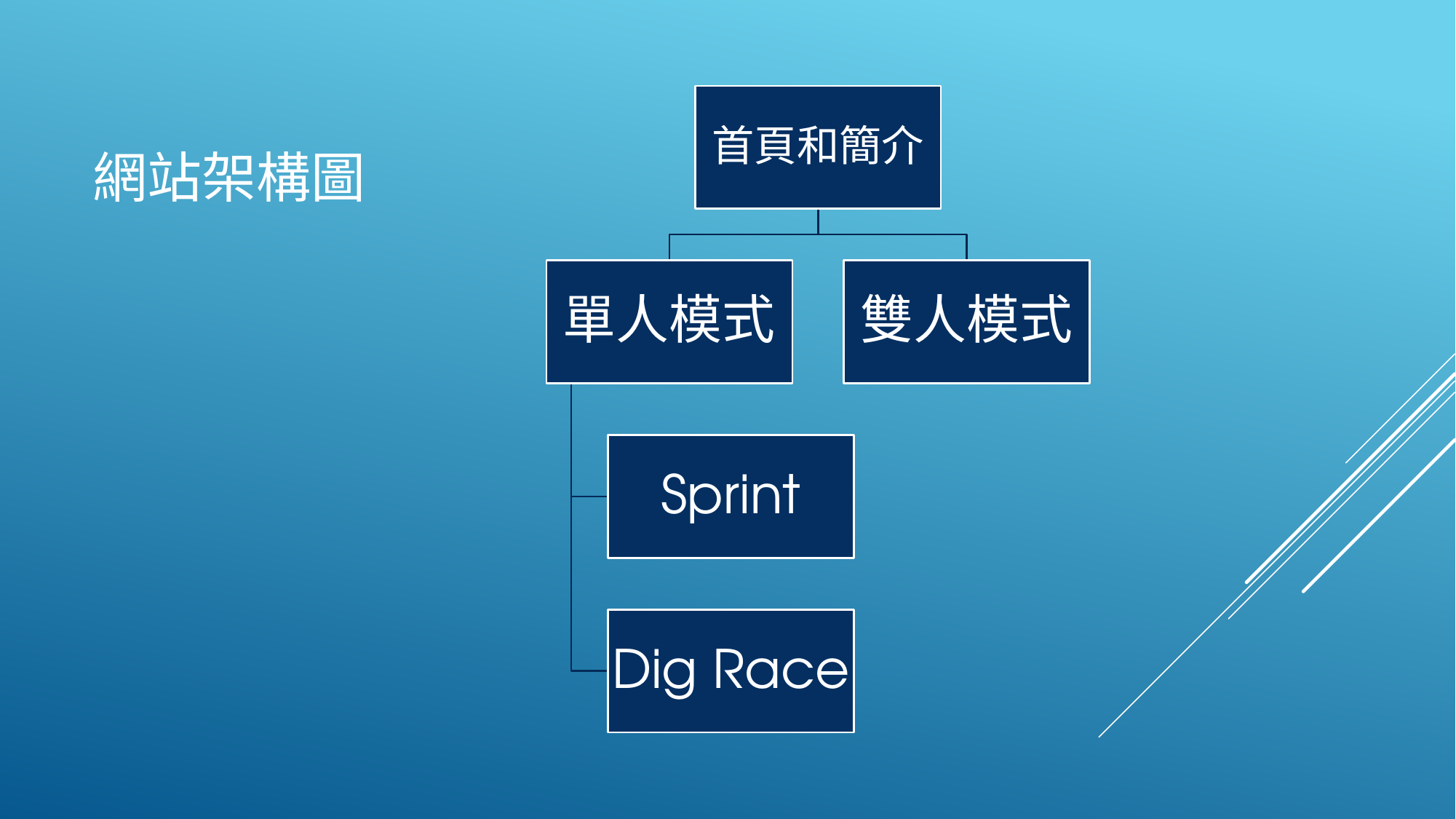

# 網站架構圖
首頁和簡介
單人模式
Sprint
Dig Race
雙人模式